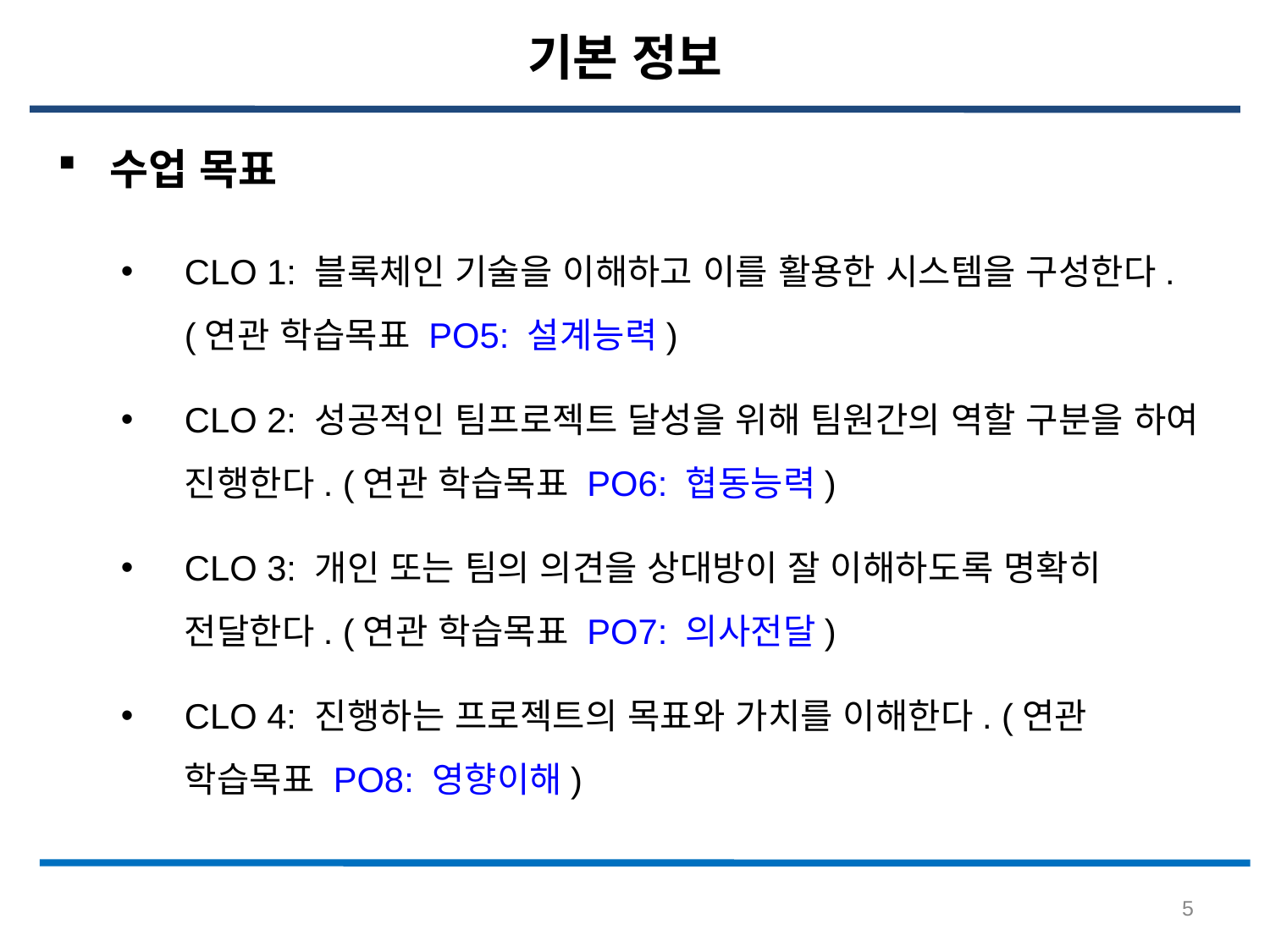

기본 정보
 수업 목표
CLO 1: 블록체인 기술을 이해하고 이를 활용한 시스템을 구성한다. (연관 학습목표 PO5: 설계능력)
CLO 2: 성공적인 팀프로젝트 달성을 위해 팀원간의 역할 구분을 하여 진행한다. (연관 학습목표 PO6: 협동능력)
CLO 3: 개인 또는 팀의 의견을 상대방이 잘 이해하도록 명확히 전달한다. (연관 학습목표 PO7: 의사전달)
CLO 4: 진행하는 프로젝트의 목표와 가치를 이해한다. (연관 학습목표 PO8: 영향이해)
5